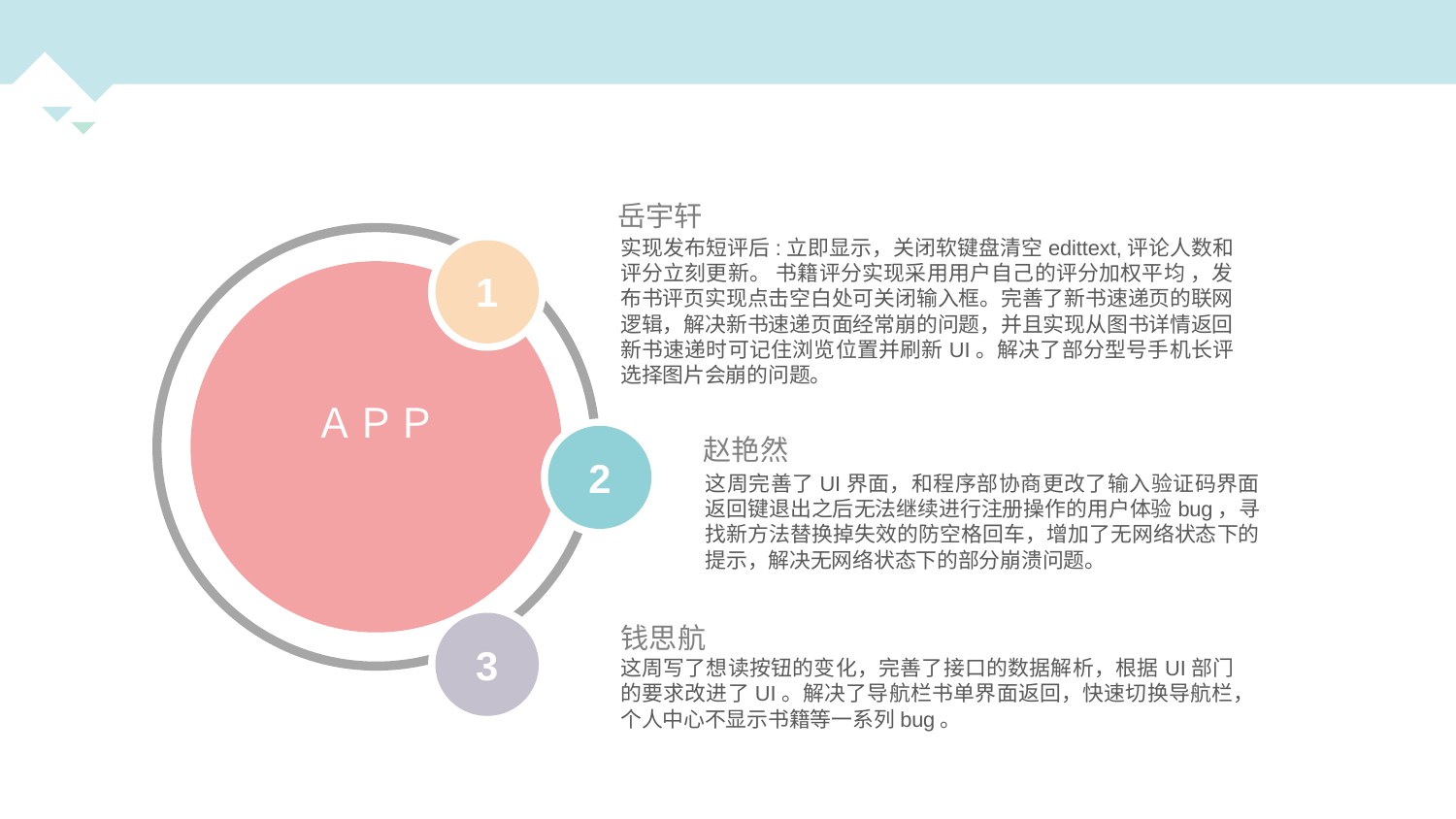

岳宇轩
实现发布短评后:立即显示，关闭软键盘清空edittext,评论人数和评分立刻更新。 书籍评分实现采用用户自己的评分加权平均 ，发布书评页实现点击空白处可关闭输入框。完善了新书速递页的联网逻辑，解决新书速递页面经常崩的问题，并且实现从图书详情返回新书速递时可记住浏览位置并刷新UI。解决了部分型号手机长评选择图片会崩的问题。

ＡＰＰ

1

2
赵艳然
这周完善了UI界面，和程序部协商更改了输入验证码界面返回键退出之后无法继续进行注册操作的用户体验bug，寻找新方法替换掉失效的防空格回车，增加了无网络状态下的提示，解决无网络状态下的部分崩溃问题。

3
钱思航
这周写了想读按钮的变化，完善了接口的数据解析，根据UI部门的要求改进了UI。解决了导航栏书单界面返回，快速切换导航栏，个人中心不显示书籍等一系列bug。